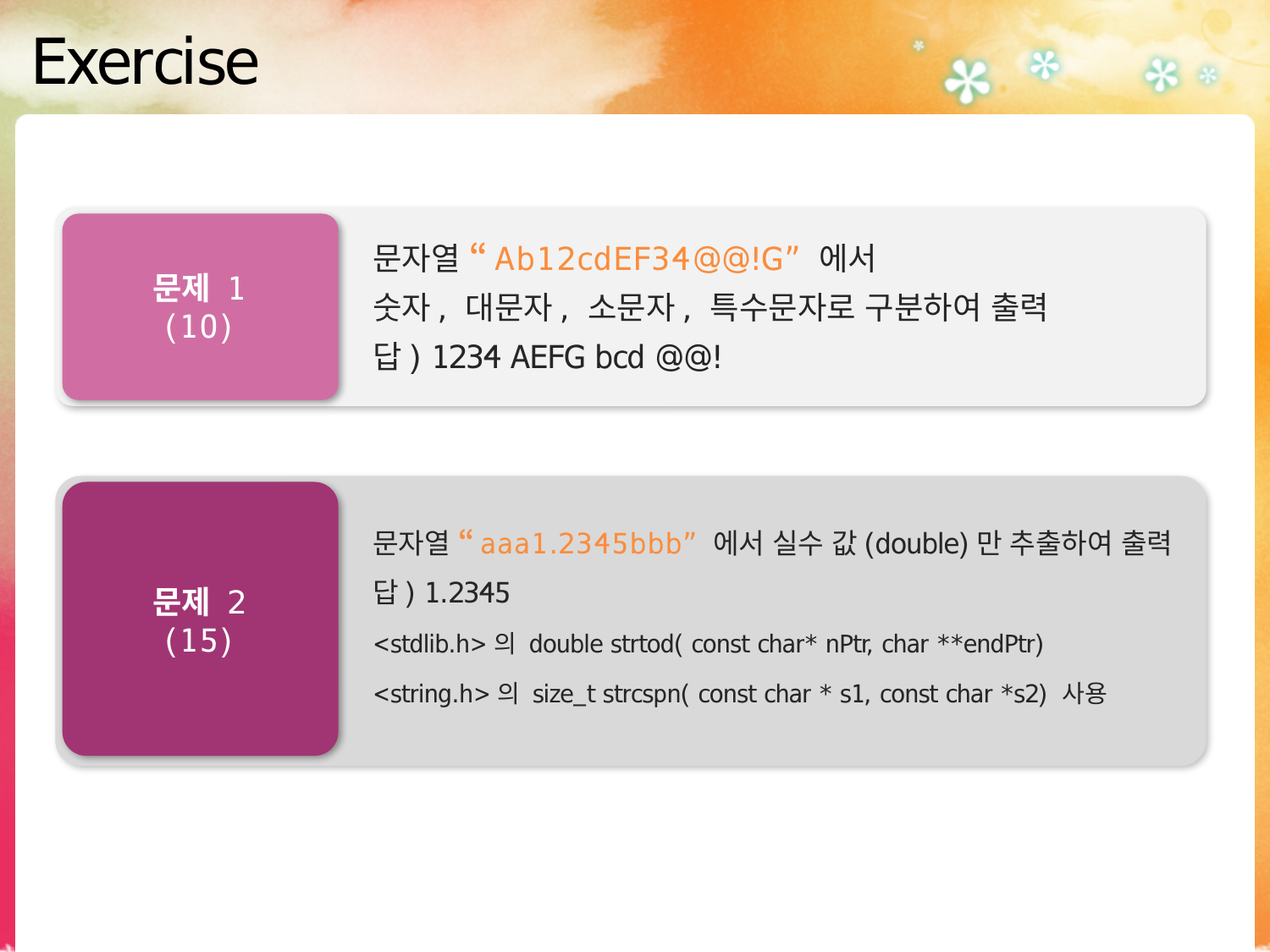

# Exercise

문자열 “Ab12cdEF34@@!G” 에서
숫자, 대문자, 소문자, 특수문자로 구분하여 출력
답) 1234 AEFG bcd @@!
문제 1
(10)

문자열 “aaa1.2345bbb” 에서 실수 값(double)만 추출하여 출력
답) 1.2345
<stdlib.h>의 double strtod( const char* nPtr, char **endPtr)
<string.h>의 size_t strcspn( const char * s1, const char *s2) 사용
문제 2
(15)